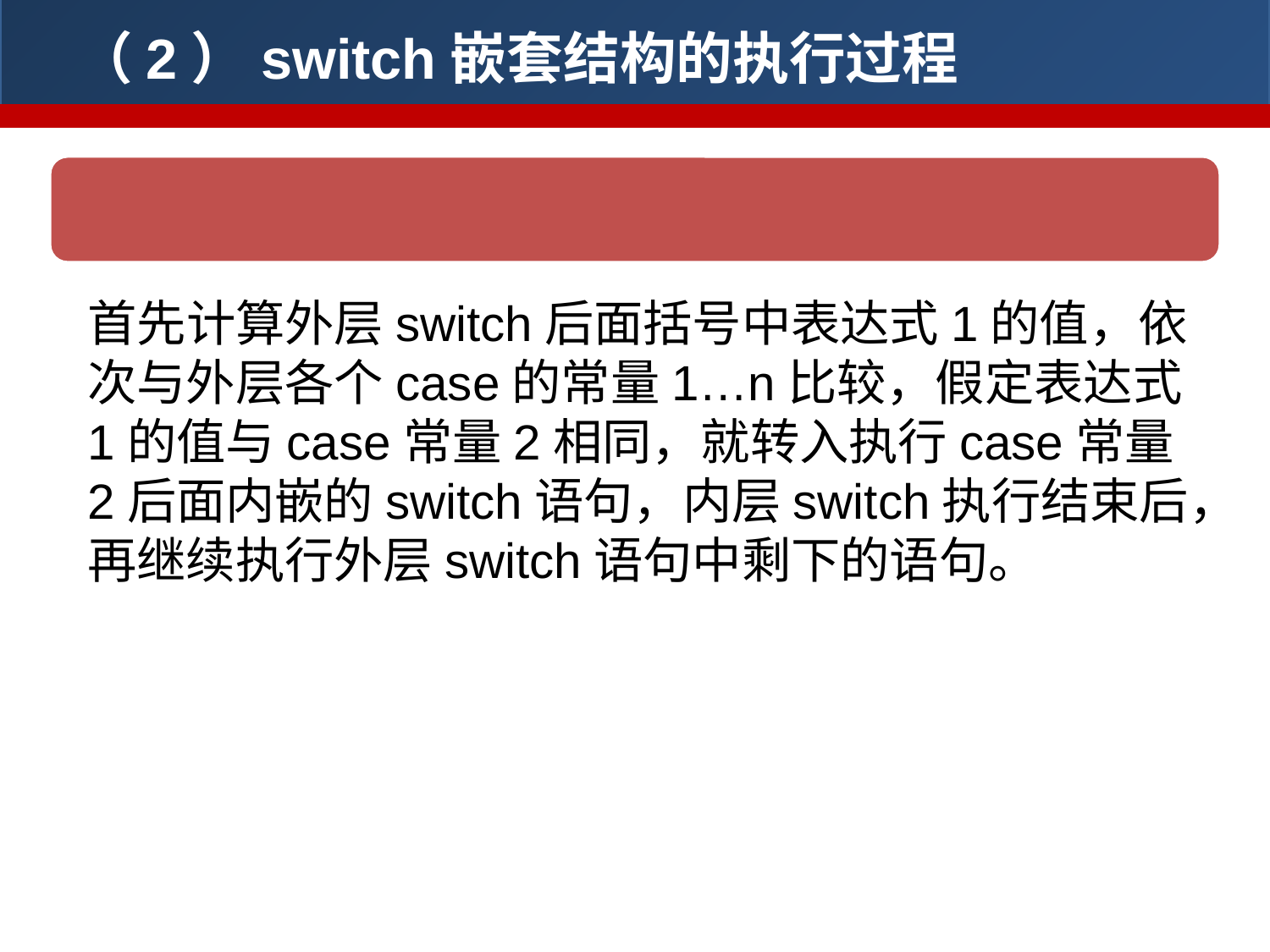

（2）switch嵌套结构的执行过程

首先计算外层switch后面括号中表达式1的值，依次与外层各个case的常量1…n比较，假定表达式1的值与case常量2相同，就转入执行case常量2后面内嵌的switch语句，内层switch执行结束后，再继续执行外层switch语句中剩下的语句。